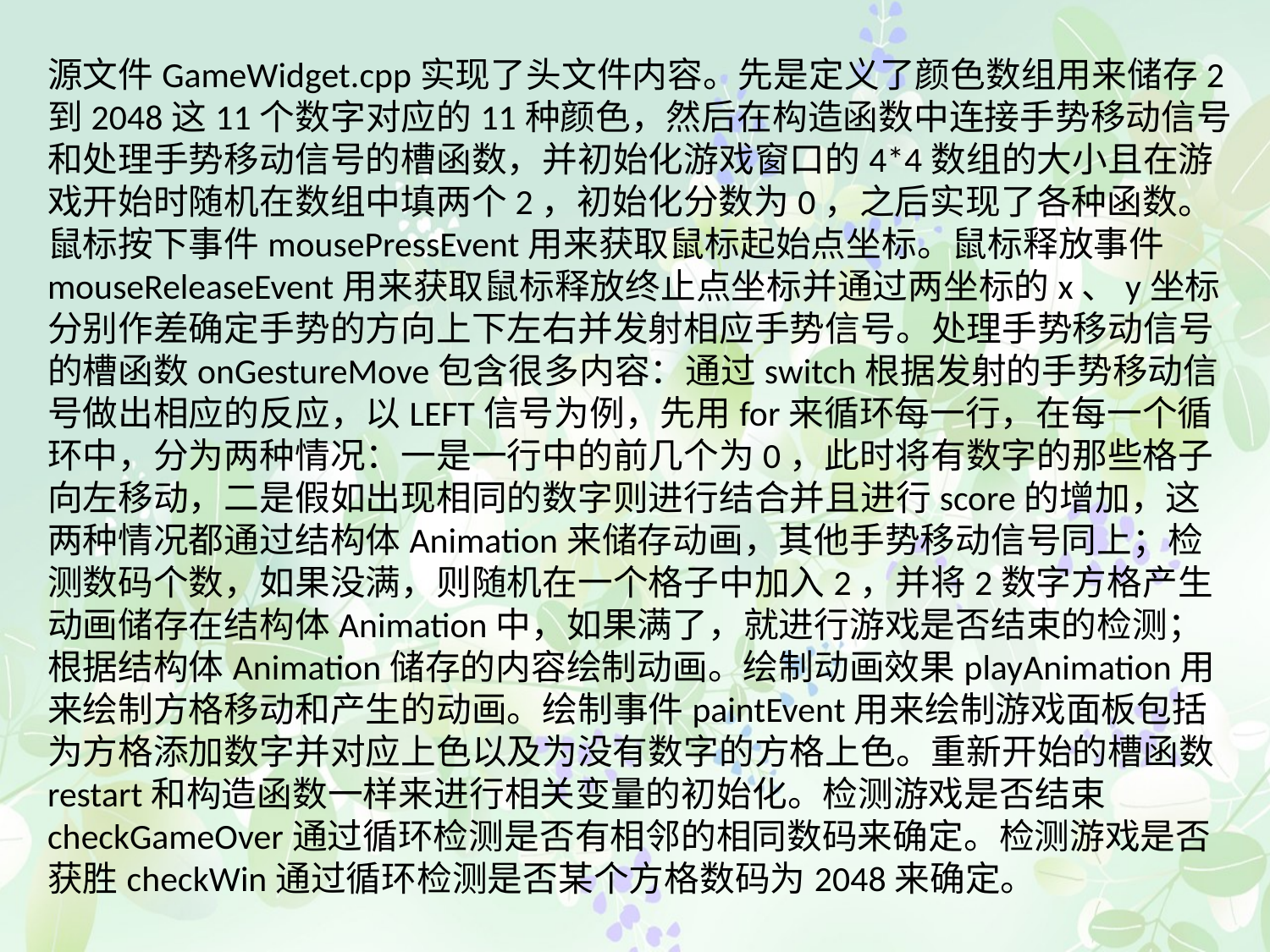

源文件GameWidget.cpp实现了头文件内容。先是定义了颜色数组用来储存2到2048这11个数字对应的11种颜色，然后在构造函数中连接手势移动信号和处理手势移动信号的槽函数，并初始化游戏窗口的4*4数组的大小且在游戏开始时随机在数组中填两个2，初始化分数为0，之后实现了各种函数。鼠标按下事件mousePressEvent用来获取鼠标起始点坐标。鼠标释放事件mouseReleaseEvent用来获取鼠标释放终止点坐标并通过两坐标的x、y坐标分别作差确定手势的方向上下左右并发射相应手势信号。处理手势移动信号的槽函数onGestureMove包含很多内容：通过switch根据发射的手势移动信号做出相应的反应，以LEFT信号为例，先用for来循环每一行，在每一个循环中，分为两种情况：一是一行中的前几个为0，此时将有数字的那些格子向左移动，二是假如出现相同的数字则进行结合并且进行score的增加，这两种情况都通过结构体Animation来储存动画，其他手势移动信号同上；检测数码个数，如果没满，则随机在一个格子中加入2，并将2数字方格产生动画储存在结构体Animation中，如果满了，就进行游戏是否结束的检测；根据结构体Animation储存的内容绘制动画。绘制动画效果playAnimation用来绘制方格移动和产生的动画。绘制事件paintEvent用来绘制游戏面板包括为方格添加数字并对应上色以及为没有数字的方格上色。重新开始的槽函数restart和构造函数一样来进行相关变量的初始化。检测游戏是否结束checkGameOver通过循环检测是否有相邻的相同数码来确定。检测游戏是否获胜checkWin通过循环检测是否某个方格数码为2048来确定。